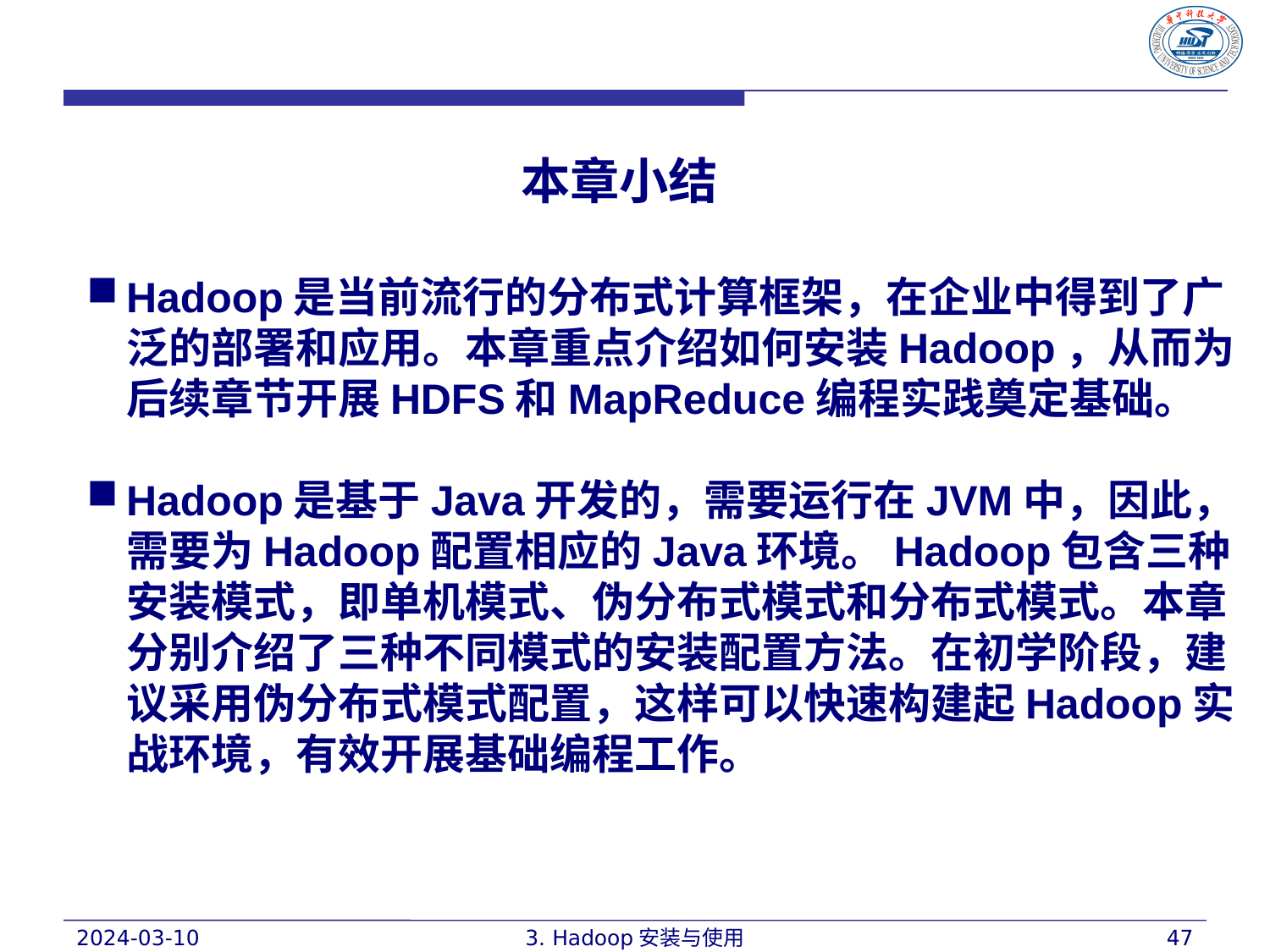

本章小结
Hadoop是当前流行的分布式计算框架，在企业中得到了广泛的部署和应用。本章重点介绍如何安装Hadoop，从而为后续章节开展HDFS和MapReduce编程实践奠定基础。

Hadoop是基于Java开发的，需要运行在JVM中，因此，需要为Hadoop配置相应的Java环境。Hadoop包含三种安装模式，即单机模式、伪分布式模式和分布式模式。本章分别介绍了三种不同模式的安装配置方法。在初学阶段，建议采用伪分布式模式配置，这样可以快速构建起Hadoop实战环境，有效开展基础编程工作。
2024-03-10
3. Hadoop安装与使用
47